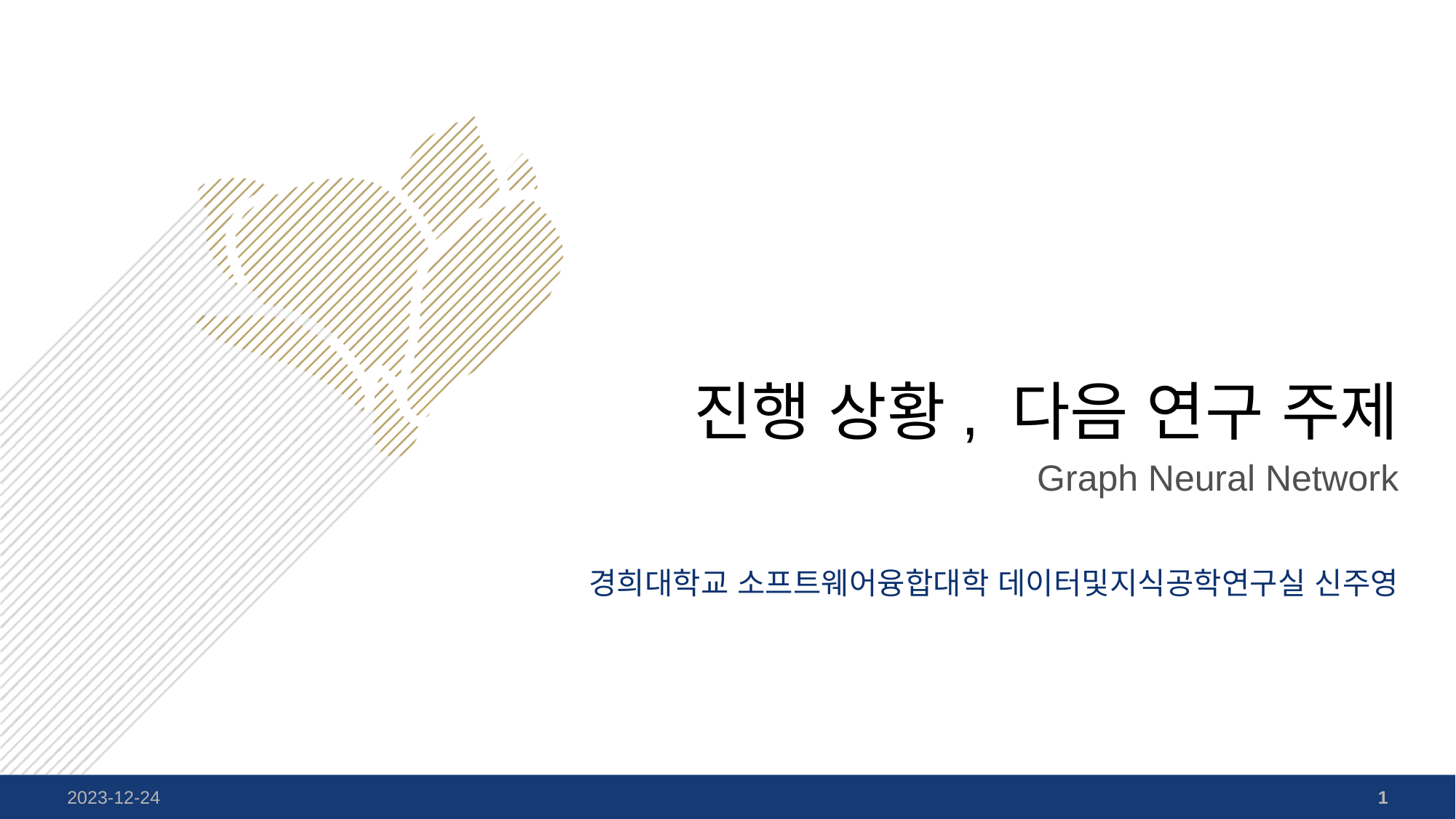

# 진행 상황, 다음 연구 주제
Graph Neural Network

경희대학교 소프트웨어융합대학 데이터및지식공학연구실 신주영

2023-12-24
1